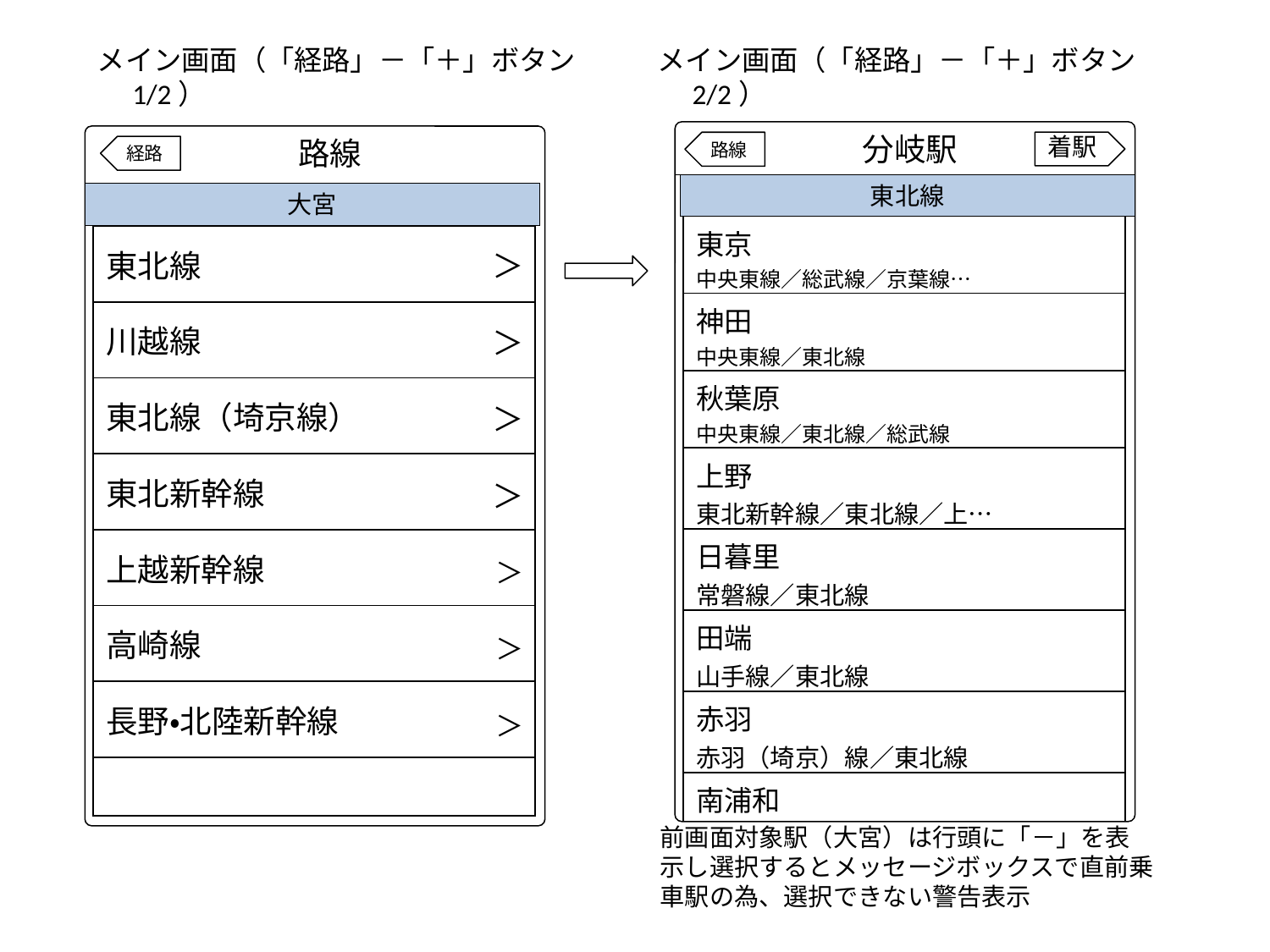

メイン画面（「経路」－「＋」ボタン　1/2）
メイン画面（「経路」－「＋」ボタン　2/2）

分岐駅
着駅

路線
路線

経路
東北線
大宮
| 東京　 中央東線／総武線／京葉線… |
| --- |
| 神田 中央東線／東北線 |
| 秋葉原　 中央東線／東北線／総武線 |
| 上野　 東北新幹線／東北線／上… |
| 日暮里　 常磐線／東北線 |
| 田端　 山手線／東北線 |
| 赤羽　 赤羽（埼京）線／東北線 |
| 南浦和 |
| 東北線 |
| --- |
| 川越線 |
| 東北線（埼京線） |
| 東北新幹線 |
| 上越新幹線 |
| 高崎線 |
| 長野・北陸新幹線 |
|  |
| ＞ |
| --- |
| ＞ |
| ＞ |
| ＞ |
| ＞ |
| ＞ |
| ＞ |
|  |

前画面対象駅（大宮）は行頭に「－」を表示し選択するとメッセージボックスで直前乗車駅の為、選択できない警告表示